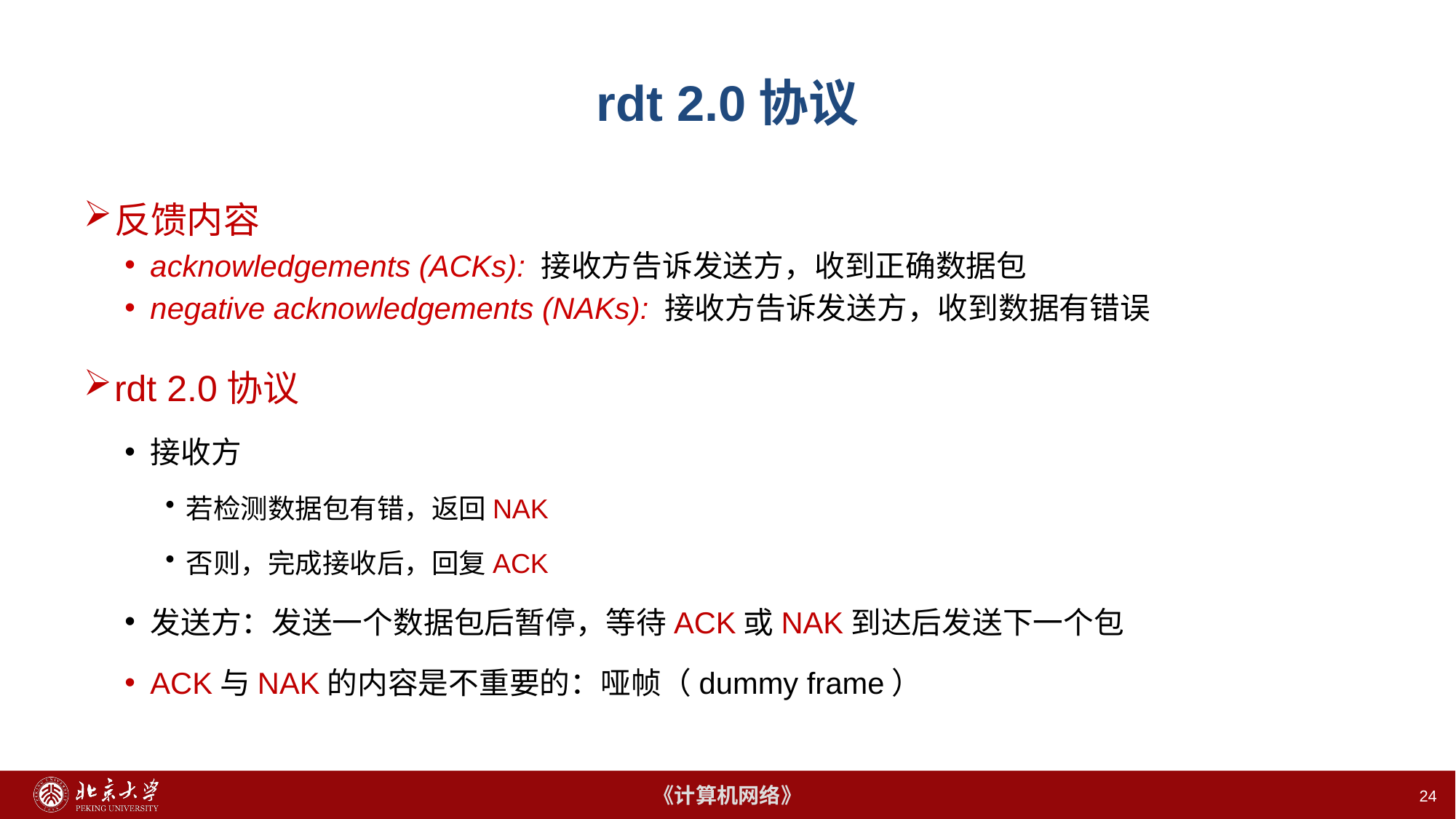

# rdt 2.0协议
反馈内容
acknowledgements (ACKs): 接收方告诉发送方，收到正确数据包
negative acknowledgements (NAKs): 接收方告诉发送方，收到数据有错误
rdt 2.0协议
接收方
若检测数据包有错，返回NAK
否则，完成接收后，回复ACK
发送方：发送一个数据包后暂停，等待ACK或NAK到达后发送下一个包
ACK与NAK的内容是不重要的：哑帧（dummy frame）
24